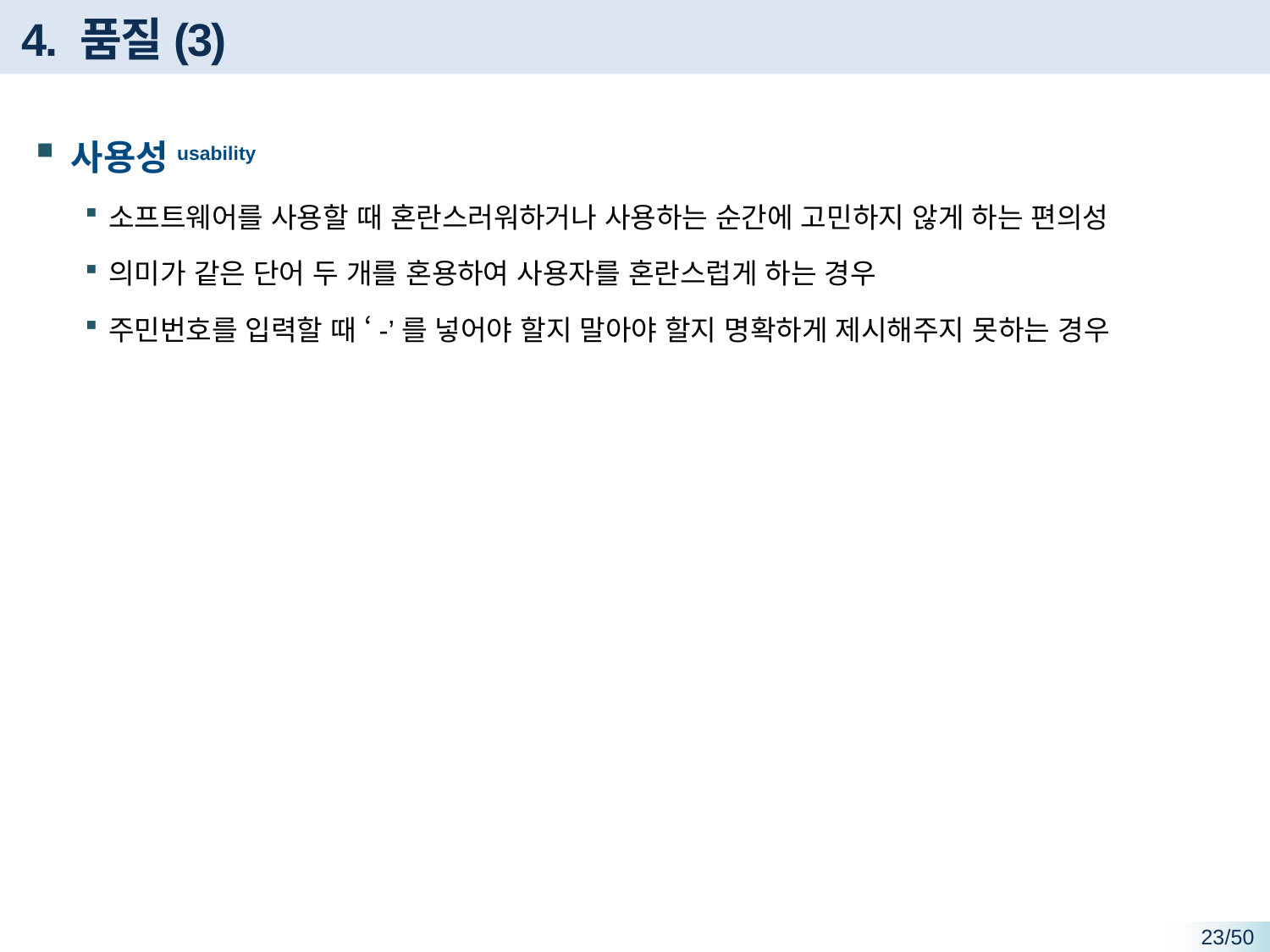

# 4. 품질(3)
사용성usability
소프트웨어를 사용할 때 혼란스러워하거나 사용하는 순간에 고민하지 않게 하는 편의성
의미가 같은 단어 두 개를 혼용하여 사용자를 혼란스럽게 하는 경우
주민번호를 입력할 때 ‘-’를 넣어야 할지 말아야 할지 명확하게 제시해주지 못하는 경우